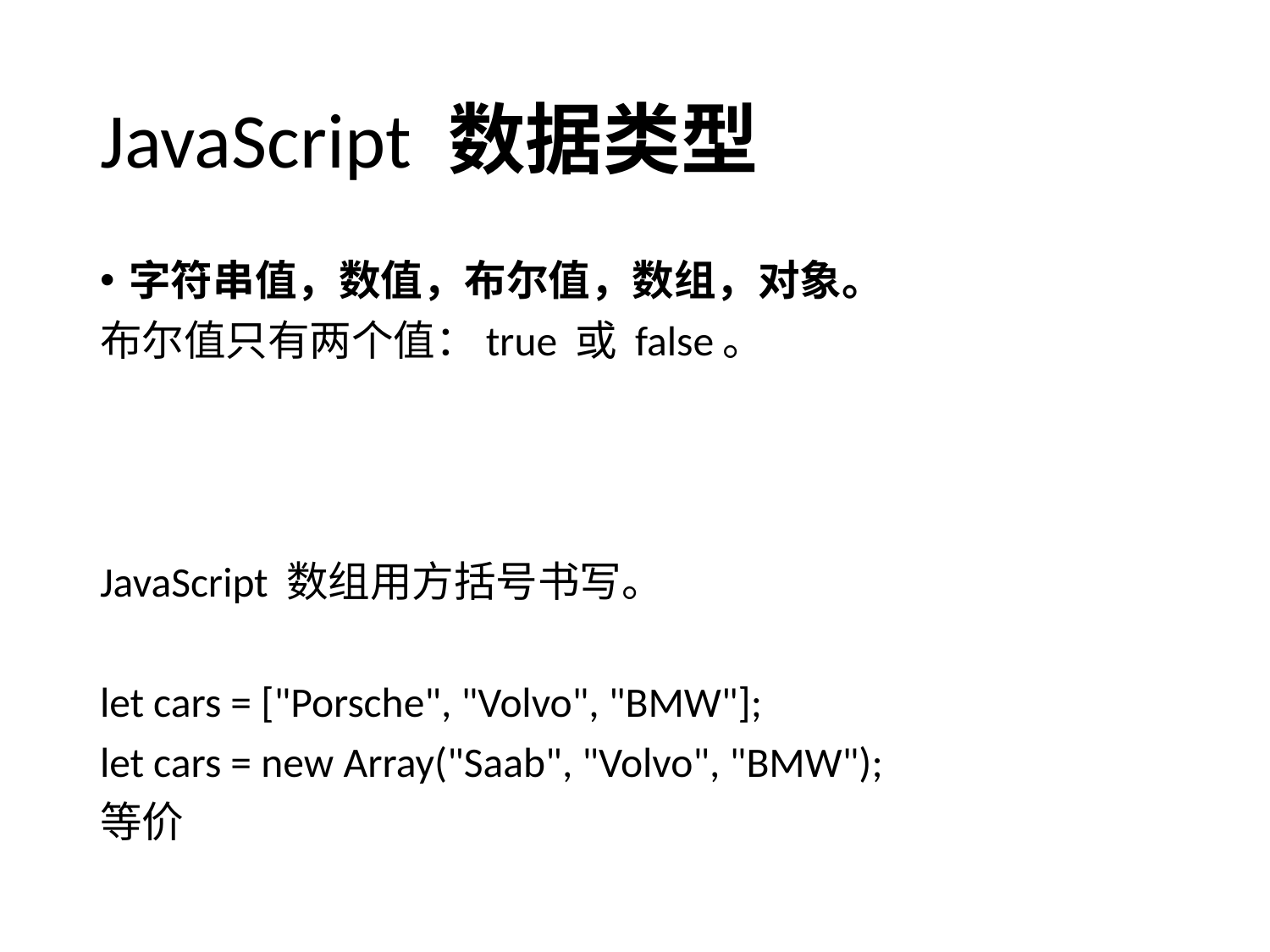

# JavaScript 数据类型
字符串值，数值，布尔值，数组，对象。
布尔值只有两个值：true 或 false。

JavaScript 数组用方括号书写。

let cars = ["Porsche", "Volvo", "BMW"];
let cars = new Array("Saab", "Volvo", "BMW");
等价